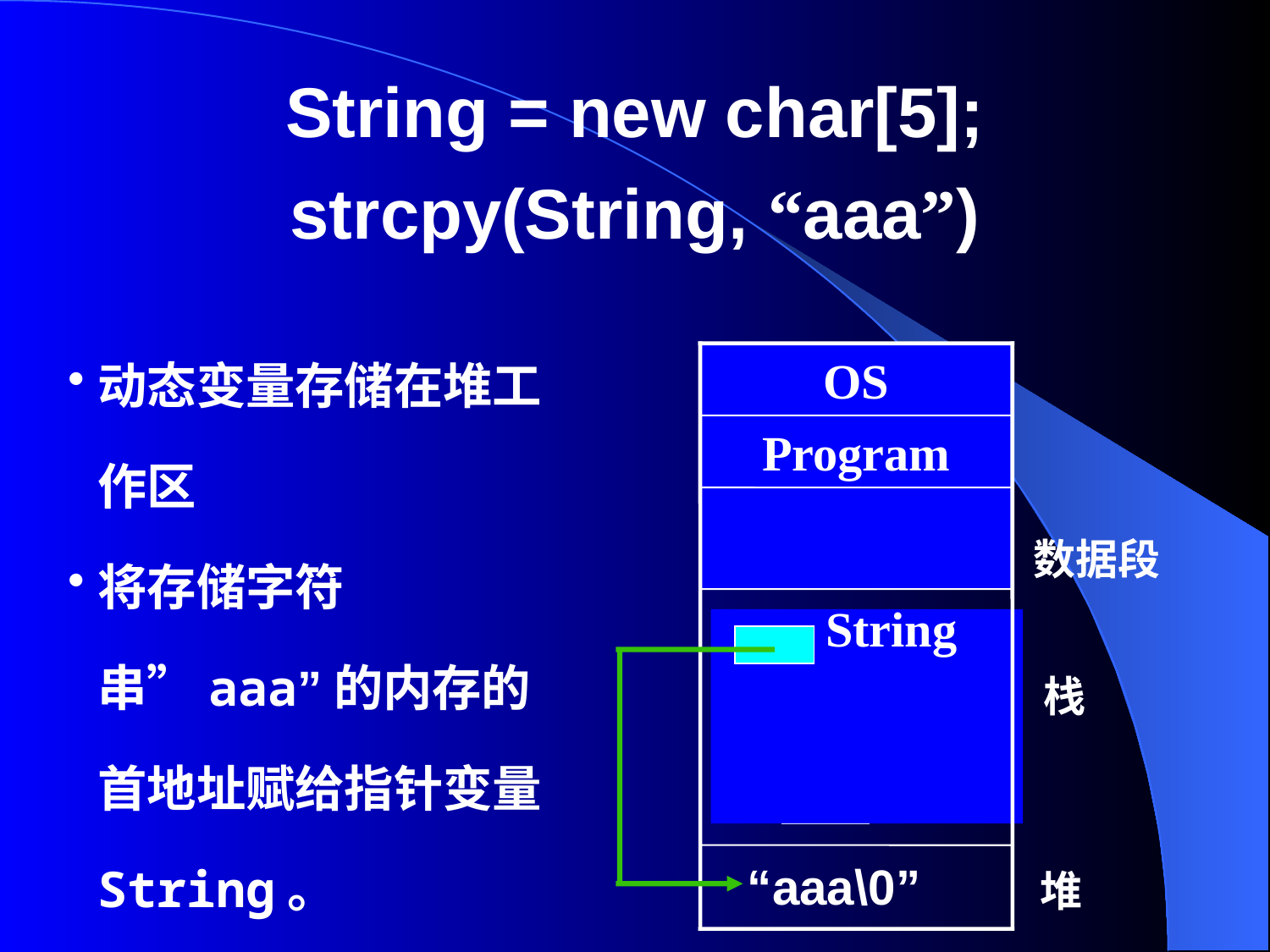

# String = new char[5]; strcpy(String, “aaa”)
动态变量存储在堆工作区
将存储字符串”aaa”的内存的首地址赋给指针变量String。
OS

Program

数据段

      String

栈

“aaa\0”
堆